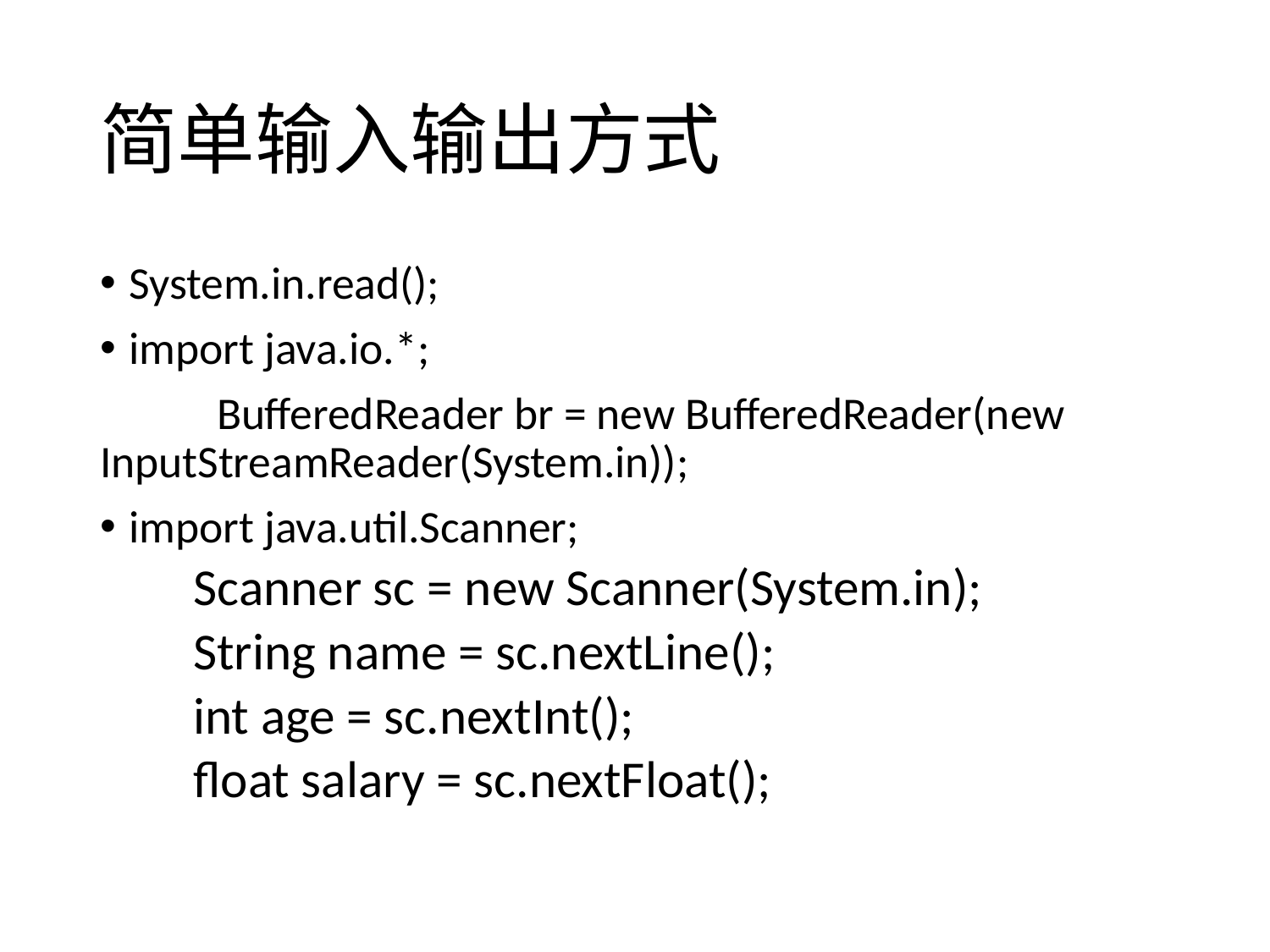

# 简单输入输出方式
System.in.read();
import java.io.*;
   	BufferedReader br = new BufferedReader(new 				InputStreamReader(System.in));
import java.util.Scanner;
   Scanner sc = new Scanner(System.in);
   String name = sc.nextLine();
   int age = sc.nextInt();
   float salary = sc.nextFloat();